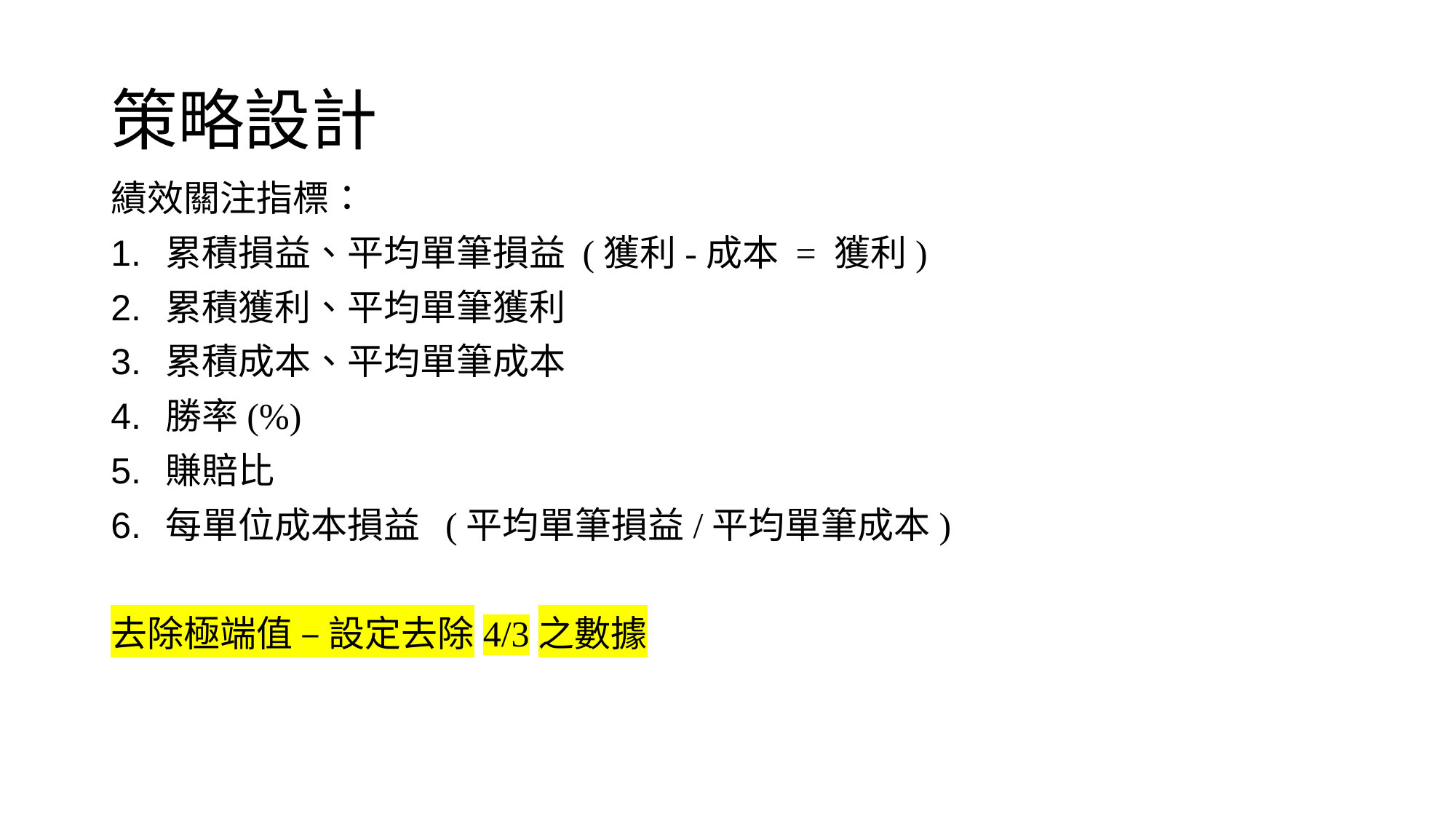

# 策略設計
績效關注指標：
累積損益、平均單筆損益 (獲利-成本 = 獲利)
累積獲利、平均單筆獲利
累積成本、平均單筆成本
勝率(%)
賺賠比
每單位成本損益  (平均單筆損益/平均單筆成本)

去除極端值 – 設定去除4/3之數據